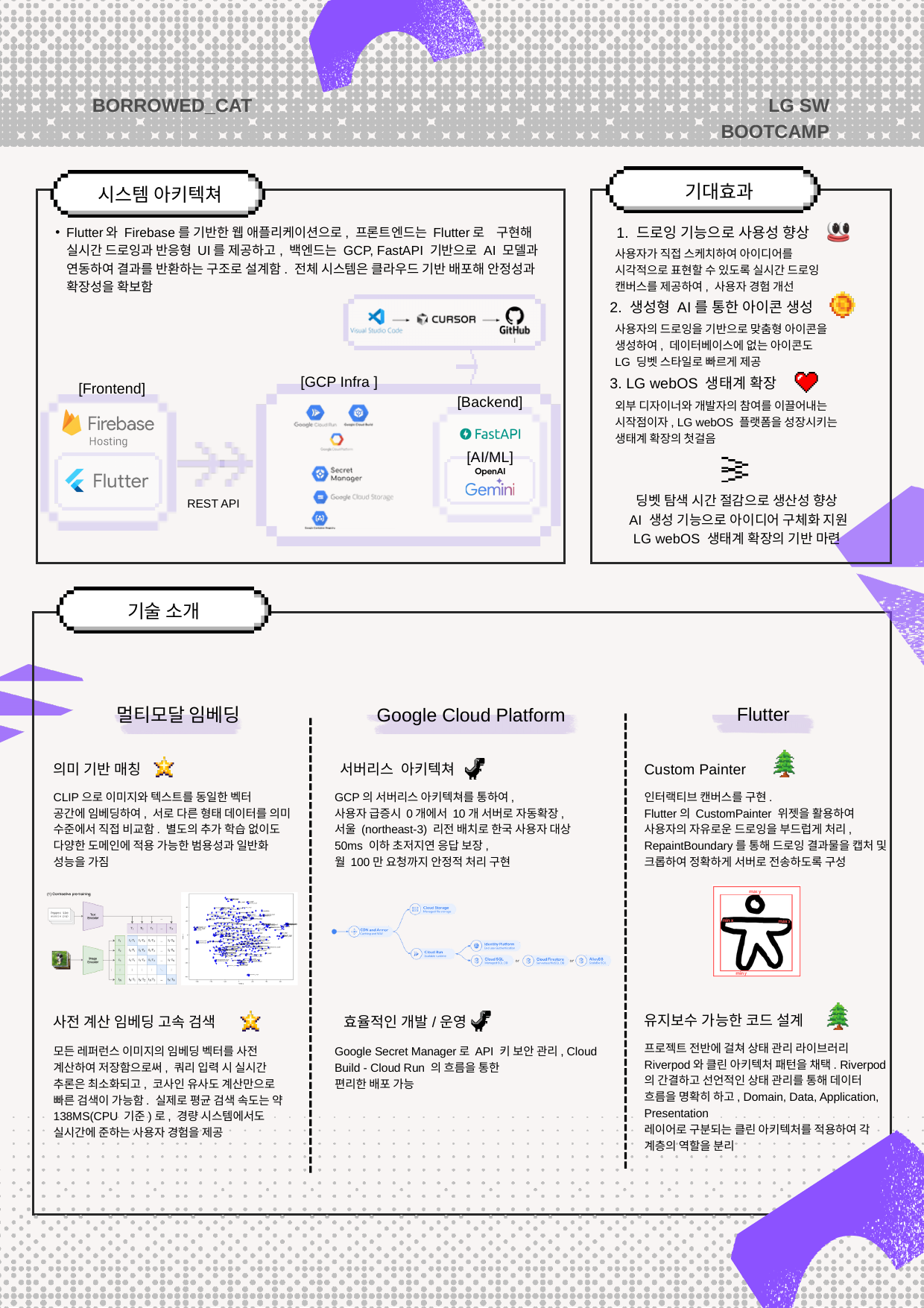

BORROWED_CAT
LG SW BOOTCAMP

 기대효과

  시스템 아키텍쳐

1. 드로잉 기능으로 사용성 향상
Flutter와 Firebase를 기반한 웹 애플리케이션으로, 프론트엔드는 Flutter로    구현해 실시간 드로잉과 반응형 UI를 제공하고, 백엔드는 GCP, FastAPI 기반으로 AI 모델과 연동하여 결과를 반환하는 구조로 설계함. 전체 시스템은 클라우드 기반 배포해 안정성과 확장성을 확보함

사용자가 직접 스케치하여 아이디어를
시각적으로 표현할 수 있도록 실시간 드로잉
캔버스를 제공하여, 사용자 경험 개선

[GCP Infra ]
[Frontend]

[Backend]

[AI/ML]

REST API
2. 생성형 AI를 통한 아이콘 생성
사용자의 드로잉을 기반으로 맞춤형 아이콘을 생성하여, 데이터베이스에 없는 아이콘도
LG 딩벳 스타일로 빠르게 제공

3. LG webOS 생태계 확장

외부 디자이너와 개발자의 참여를 이끌어내는 시작점이자, LG webOS 플랫폼을 성장시키는 생태계 확장의 첫걸음

딩벳 탐색 시간 절감으로 생산성 향상
AI 생성 기능으로 아이디어 구체화 지원
LG webOS 생태계 확장의 기반 마련

기술 소개

Flutter
멀티모달 임베딩

Google Cloud Platform

의미 기반 매칭
서버리스  아키텍쳐

Custom Painter

CLIP으로 이미지와 텍스트를 동일한 벡터
공간에 임베딩하여, 서로 다른 형태 데이터를 의미 수준에서 직접 비교함. 별도의 추가 학습 없이도 다양한 도메인에 적용 가능한 범용성과 일반화 성능을 가짐
GCP의 서버리스 아키텍쳐를 통하여,
사용자 급증시 0개에서 10개 서버로 자동확장, 서울 (northeast-3) 리전 배치로 한국 사용자 대상 50ms 이하 초저지연 응답 보장,
월 100만 요청까지 안정적 처리 구현
인터랙티브 캔버스를 구현.
Flutter의 CustomPainter 위젯을 활용하여 사용자의 자유로운 드로잉을 부드럽게 처리, RepaintBoundary를 통해 드로잉 결과물을 캡처 및 크롭하여 정확하게 서버로 전송하도록 구성

유지보수 가능한 코드 설계
사전 계산 임베딩 고속 검색
 효율적인 개발/운영

프로젝트 전반에 걸쳐 상태 관리 라이브러리 Riverpod와 클린 아키텍처 패턴을 채택. Riverpod의 간결하고 선언적인 상태 관리를 통해 데이터 흐름을 명확히 하고, Domain, Data, Application, Presentation
레이어로 구분되는 클린 아키텍처를 적용하여 각 계층의 역할을 분리
모든 레퍼런스 이미지의 임베딩 벡터를 사전 계산하여 저장함으로써, 쿼리 입력 시 실시간 추론은 최소화되고, 코사인 유사도 계산만으로 빠른 검색이 가능함. 실제로 평균 검색 속도는 약 138MS(CPU 기준)로, 경량 시스템에서도 실시간에 준하는 사용자 경험을 제공
Google Secret Manager로 API 키 보안 관리, Cloud Build - Cloud Run 의 흐름을 통한
편리한 배포 가능